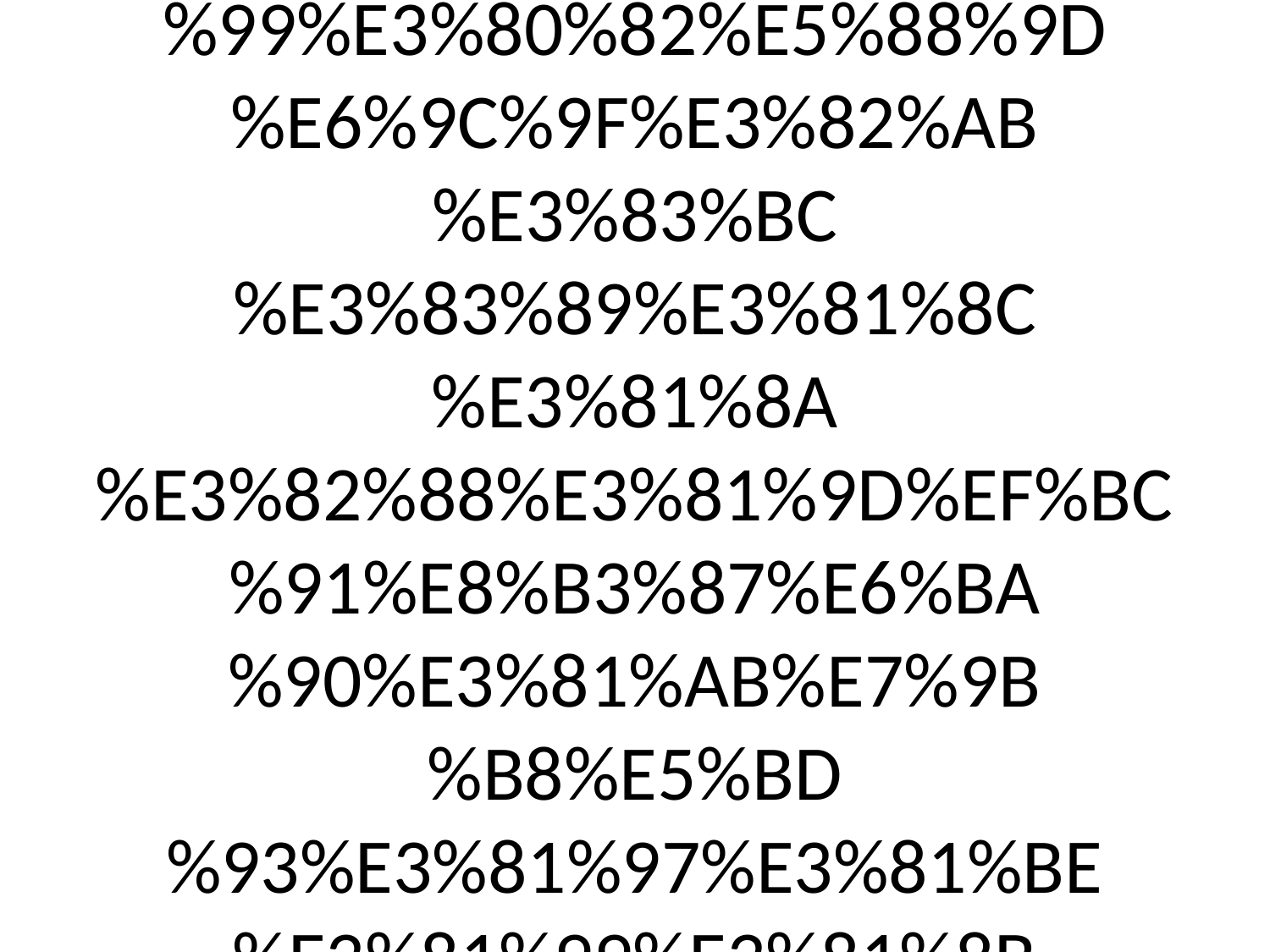

# - **アイテムカード優先の基本:** **アイテムカードは遺物カードよりも優先して購入**するのが基本セオリーです ([〖アルナック攻略〗目指せ脱初心者！鳥面で80点を安定して取る方法！ - カズンズンブログ](https://kazunzun.com/wp/arunakku-kihonsenryaku#:~:text=%E7%84%A1%E7%90%86%E3%81%AB%E9%81%BA%E7%89%A9%E3%81%AF%E8%B2%B7%E3%82%8F%E3%81%AA%E3%81%84))。アイテムは購入しても即使用はできませんが、次のラウンド以降継続して効果を発揮し、何より**資源獲得量が多いカードが強力**だからです ([アルナック攻略：②基本的な考え方｜京大シミュ研](https://note.com/ku_simken/n/ncbc99c958430#:~:text=%E5%85%88%E3%81%AB%E3%81%8A%E4%BC%9D%E3%81%88%E3%81%99%E3%82%8B%E3%81%A8%E3%80%81%E3%82%A2%E3%82%A4%E3%83%86%E3%83%A0%E5%8F%8A%E3%81%B3%E3%82%A2%E3%83%BC%E3%83%86%E3%82%A3%E3%83%95%E3%82%A1%E3%82%AF%E3%83%88%E3%81%A7%E5%A4%A7%E4%BA%8B%E3%81%AA%E3%81%AE%E3%81%AF%E3%80%81%E5%BD%93%E7%84%B6%E3%81%AA%E3%81%8C%E3%82%89%E3%80%81%E5%BE%97%E3%82%89%E3%82%8C%E3%82%8B%E8%B3%87%E6%BA%90%E3%81%AE%E6%95%B0%E3%81%A7%E3%81%99%E3%80%82%E5%88%9D%E6%9C%9F%E3%82%AB%E3%83%BC%E3%83%89%E3%81%8C%E3%81%8A%E3%82%88%E3%81%9D%EF%BC%91%E8%B3%87%E6%BA%90%E3%81%AB%E7%9B%B8%E5%BD%93%E3%81%97%E3%81%BE%E3%81%99%E3%81%8B%E3%82%89%E3%80%81%EF%BC%93%E8%B3%87%E6%BA%90%E5%BE%97%E3%82%89%E3%82%8C%E3%82%8B%E3%82%AB%E3%83%BC%E3%83%89%E3%81%AE%E8%B3%BC%20%E5%85%A5%E3%81%AB%E3%81%AF%E3%80%81%EF%BC%92%E8%B3%87%E6%BA%90%E5%BE%97%E3%82%89%E3%82%8C%E3%82%8B%E3%82%AB%E3%83%BC%E3%83%89%E3%81%AE%E5%80%8D%E3%81%AE%E4%BE%A1%E5%80%A4%E3%81%8C%E3%81%82%E3%82%8A%E3%81%BE%E3%81%99%E3%80%82))。**「得られる資源の数こそカードの価値」**とされ、初期カード1枚が約1資源に相当するのに対し3資源得られるカードは2資源得られるカードの倍の価値があると考えられます ([アルナック攻略：②基本的な考え方｜京大シミュ研](https://note.com/ku_simken/n/ncbc99c958430#:~:text=%E5%85%88%E3%81%AB%E3%81%8A%E4%BC%9D%E3%81%88%E3%81%99%E3%82%8B%E3%81%A8%E3%80%81%E3%82%A2%E3%82%A4%E3%83%86%E3%83%A0%E5%8F%8A%E3%81%B3%E3%82%A2%E3%83%BC%E3%83%86%E3%82%A3%E3%83%95%E3%82%A1%E3%82%AF%E3%83%88%E3%81%A7%E5%A4%A7%E4%BA%8B%E3%81%AA%E3%81%AE%E3%81%AF%E3%80%81%E5%BD%93%E7%84%B6%E3%81%AA%E3%81%8C%E3%82%89%E3%80%81%E5%BE%97%E3%82%89%E3%82%8C%E3%82%8B%E8%B3%87%E6%BA%90%E3%81%AE%E6%95%B0%E3%81%A7%E3%81%99%E3%80%82%E5%88%9D%E6%9C%9F%E3%82%AB%E3%83%BC%E3%83%89%E3%81%8C%E3%81%8A%E3%82%88%E3%81%9D%EF%BC%91%E8%B3%87%E6%BA%90%E3%81%AB%E7%9B%B8%E5%BD%93%E3%81%97%E3%81%BE%E3%81%99%E3%81%8B%E3%82%89%E3%80%81%EF%BC%93%E8%B3%87%E6%BA%90%E5%BE%97%E3%82%89%E3%82%8C%E3%82%8B%E3%82%AB%E3%83%BC%E3%83%89%E3%81%AE%E8%B3%BC%20%E5%85%A5%E3%81%AB%E3%81%AF%E3%80%81%EF%BC%92%E8%B3%87%E6%BA%90%E5%BE%97%E3%82%89%E3%82%8C%E3%82%8B%E3%82%AB%E3%83%BC%E3%83%89%E3%81%AE%E5%80%8D%E3%81%AE%E4%BE%A1%E5%80%A4%E3%81%8C%E3%81%82%E3%82%8A%E3%81%BE%E3%81%99%E3%80%82))。例えば**コスト4のアイテムカード**は大抵3つ以上の資源や効果を生み、**単純に強力**です ([アルナック攻略：②基本的な考え方｜京大シミュ研](https://note.com/ku_simken/n/ncbc99c958430#:~:text=4%E3%82%B3%E3%82%A4%E3%83%B3%E3%82%AB%E3%83%BC%E3%83%89%E3%81%AF%E5%8D%98%E7%B4%94%E3%81%AB%E5%BC%B7%E3%81%84%E3%81%A7%E3%81%99%E3%80%82%EF%BC%92%E6%9E%9A%E5%AE%89%E7%89%A9%E3%82%92%E8%B2%B7%E3%81%86%E3%82%88%E3%82%8A%E3%80%81%EF%BC%91%E6%9E%9A%E3%81%84%E3%81%84%E3%81%AE%E3%82%92%E8%B2%B7%E3%81%84%E3%81%BE%E3%81%97%E3%82%87%E3%81%86%E3%80%82))。一方でコスト1～2の安価なカードは効果も弱くなりがちなので、**「安物買いせず高価なカードを1枚買え」**という助言がなされています ([アルナック攻略：②基本的な考え方｜京大シミュ研](https://note.com/ku_simken/n/ncbc99c958430#:~:text=4%E3%82%B3%E3%82%A4%E3%83%B3%E3%82%AB%E3%83%BC%E3%83%89%E3%81%AF%E5%8D%98%E7%B4%94%E3%81%AB%E5%BC%B7%E3%81%84%E3%81%A7%E3%81%99%E3%80%82%EF%BC%92%E6%9E%9A%E5%AE%89%E7%89%A9%E3%82%92%E8%B2%B7%E3%81%86%E3%82%88%E3%82%8A%E3%80%81%EF%BC%91%E6%9E%9A%E3%81%84%E3%81%84%E3%81%AE%E3%82%92%E8%B2%B7%E3%81%84%E3%81%BE%E3%81%97%E3%82%87%E3%81%86%E3%80%82))。具体的な強力アイテムとしては、先述した**犬（ガイド）やランプ、双眼鏡、テント**などが挙げられ、これらは**3つ前後の資源を一度に取得できる代表的カード**です ([〖アルナック攻略〗目指せ脱初心者！鳥面で80点を安定して取る方法！ - カズンズンブログ](https://kazunzun.com/wp/arunakku-kihonsenryaku#:~:text=%E4%BB%A3%E8%A1%A8%E7%9A%84%E3%81%AA%E3%82%A2%E3%82%A4%E3%83%86%E3%83%A0%E3%81%A7%E3%81%84%E3%81%86%E3%81%A8%E3%80%81%20%E7%8A%AC%E3%83%BB%E3%83%A9%E3%83%B3%E3%83%97%E3%83%BB%E5%8F%8C%E7%9C%BC%E9%8F%A1%E3%83%BB%E3%83%86%E3%83%B3%E3%83%88%E3%81%A8%E3%81%8B%E3%80%82))。序盤にこうしたカードが市場に出たら見逃さず、コイン行動を増やしてでも確保しましょう。